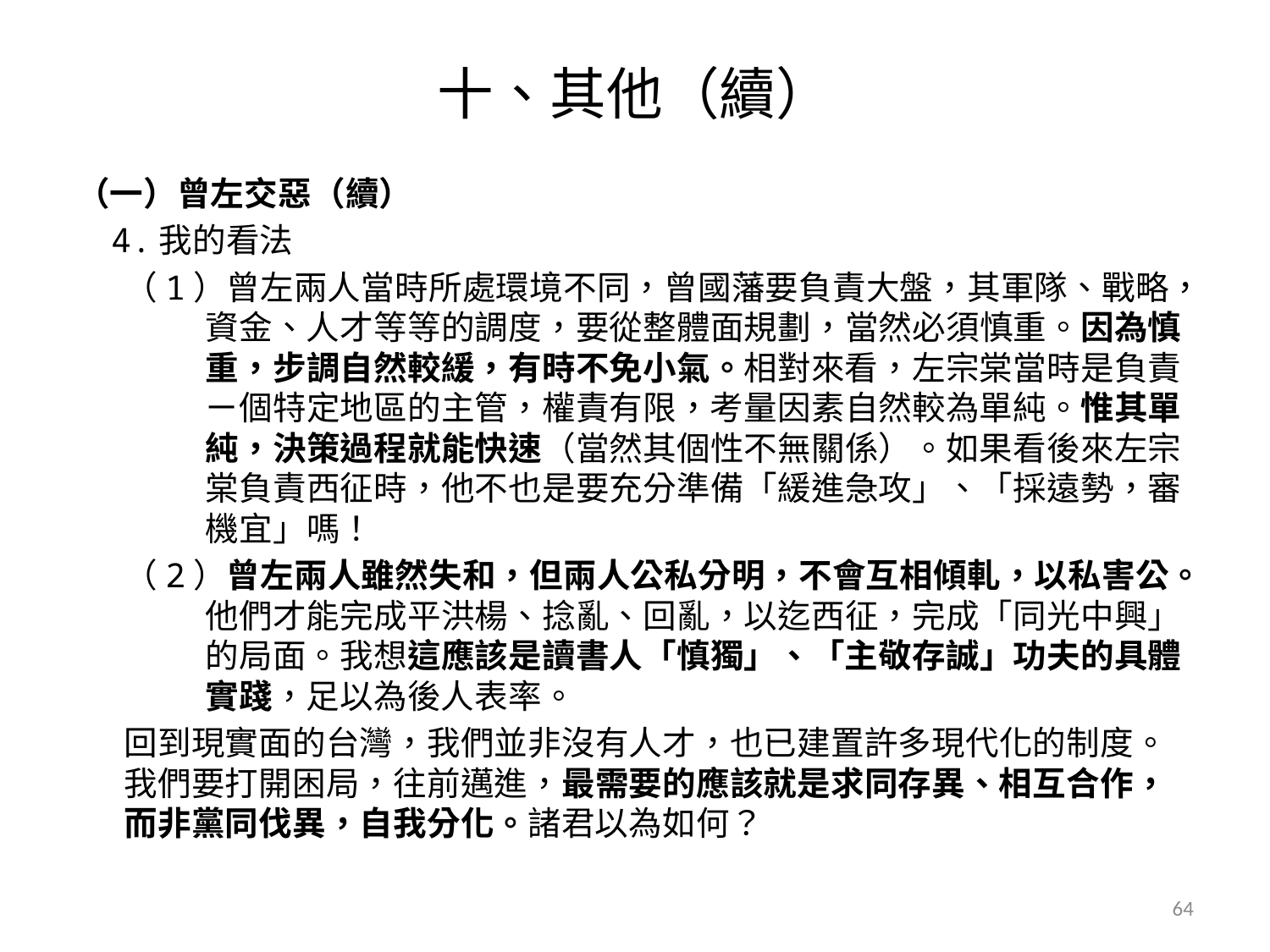

# 十、其他（續）
（一）曾左交惡（續）
4.我的看法
（1）曾左兩人當時所處環境不同，曾國藩要負責大盤，其軍隊、戰略，資金、人才等等的調度，要從整體面規劃，當然必須慎重。因為慎重，步調自然較緩，有時不免小氣。相對來看，左宗棠當時是負責ㄧ個特定地區的主管，權責有限，考量因素自然較為單純。惟其單純，決策過程就能快速（當然其個性不無關係）。如果看後來左宗棠負責西征時，他不也是要充分準備「緩進急攻」、「採遠勢，審機宜」嗎！
（2）曾左兩人雖然失和，但兩人公私分明，不會互相傾軋，以私害公。他們才能完成平洪楊、捻亂、回亂，以迄西征，完成「同光中興」的局面。我想這應該是讀書人「慎獨」、「主敬存誠」功夫的具體實踐，足以為後人表率。
回到現實面的台灣，我們並非沒有人才，也已建置許多現代化的制度。我們要打開困局，往前邁進，最需要的應該就是求同存異、相互合作，而非黨同伐異，自我分化。諸君以為如何？

64